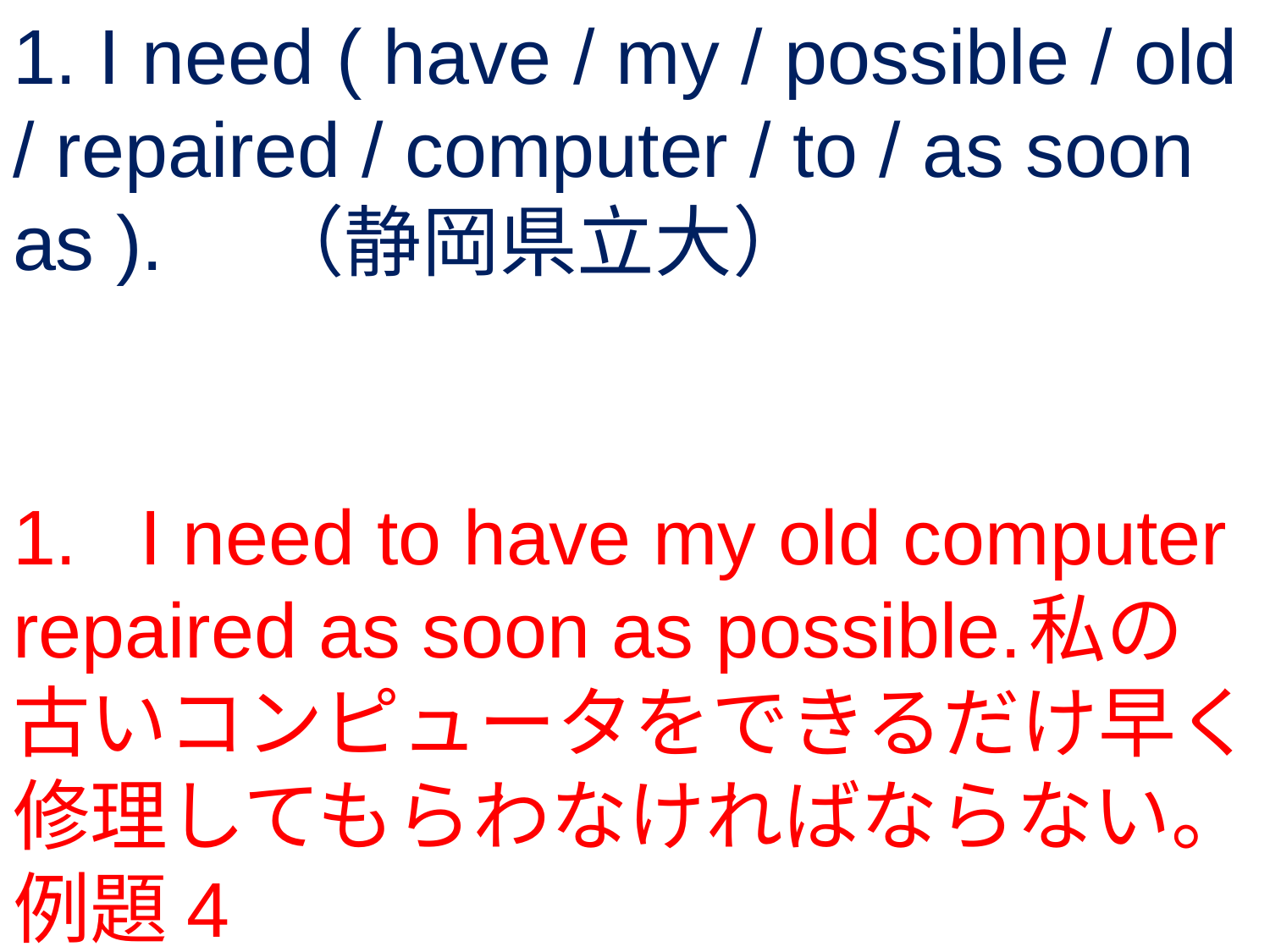

# 1. I need ( have / my / possible / old / repaired / computer / to / as soon as ).	（静岡県立大）
1.	I need to have my old computer repaired as soon as possible.	私の古いコンピュータをできるだけ早く修理してもらわなければならない。例題4